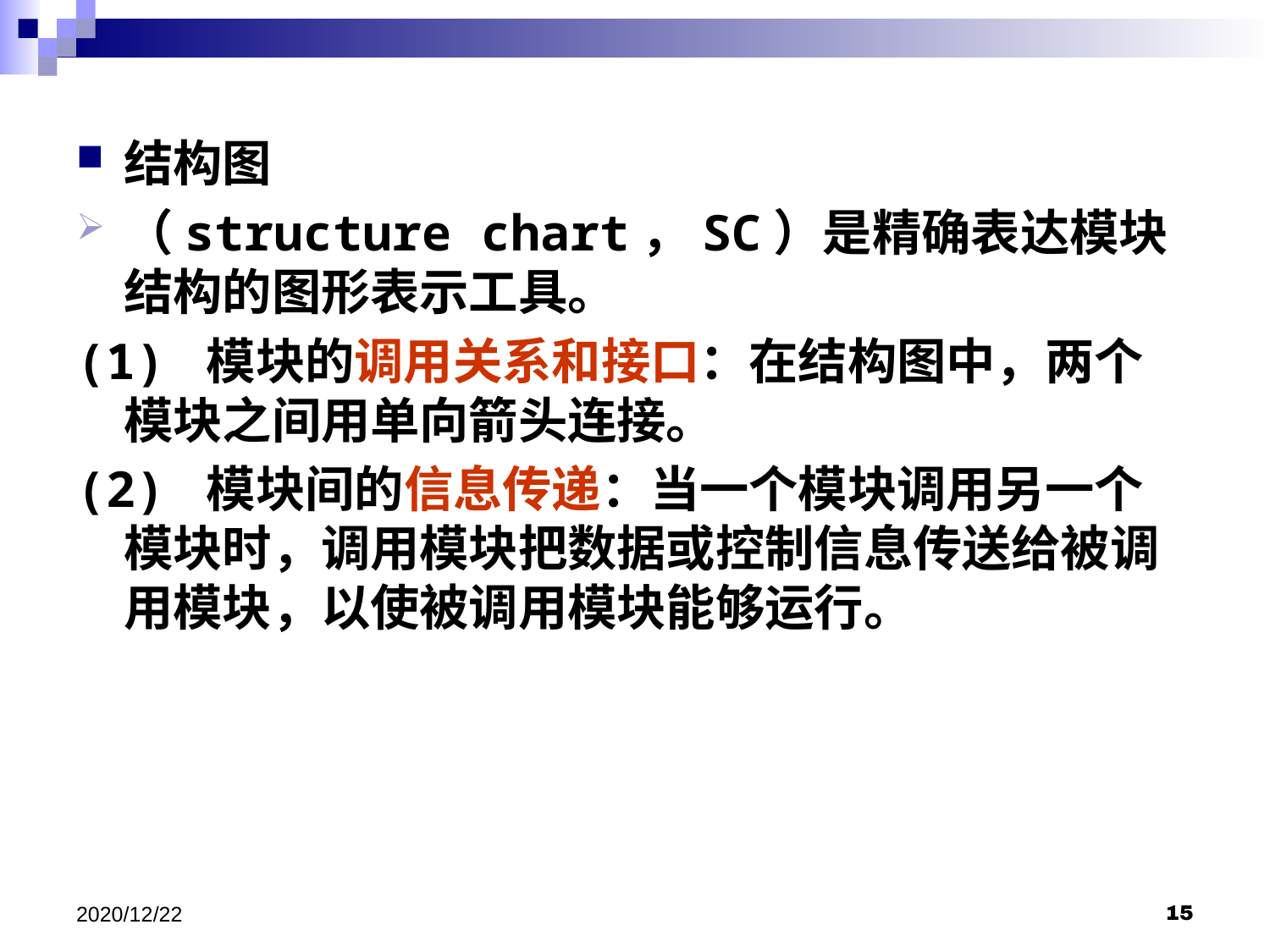

结构图
（structure chart，SC）是精确表达模块结构的图形表示工具。
(1) 模块的调用关系和接口：在结构图中，两个模块之间用单向箭头连接。
(2) 模块间的信息传递：当一个模块调用另一个模块时，调用模块把数据或控制信息传送给被调用模块，以使被调用模块能够运行。
2020/12/22
15